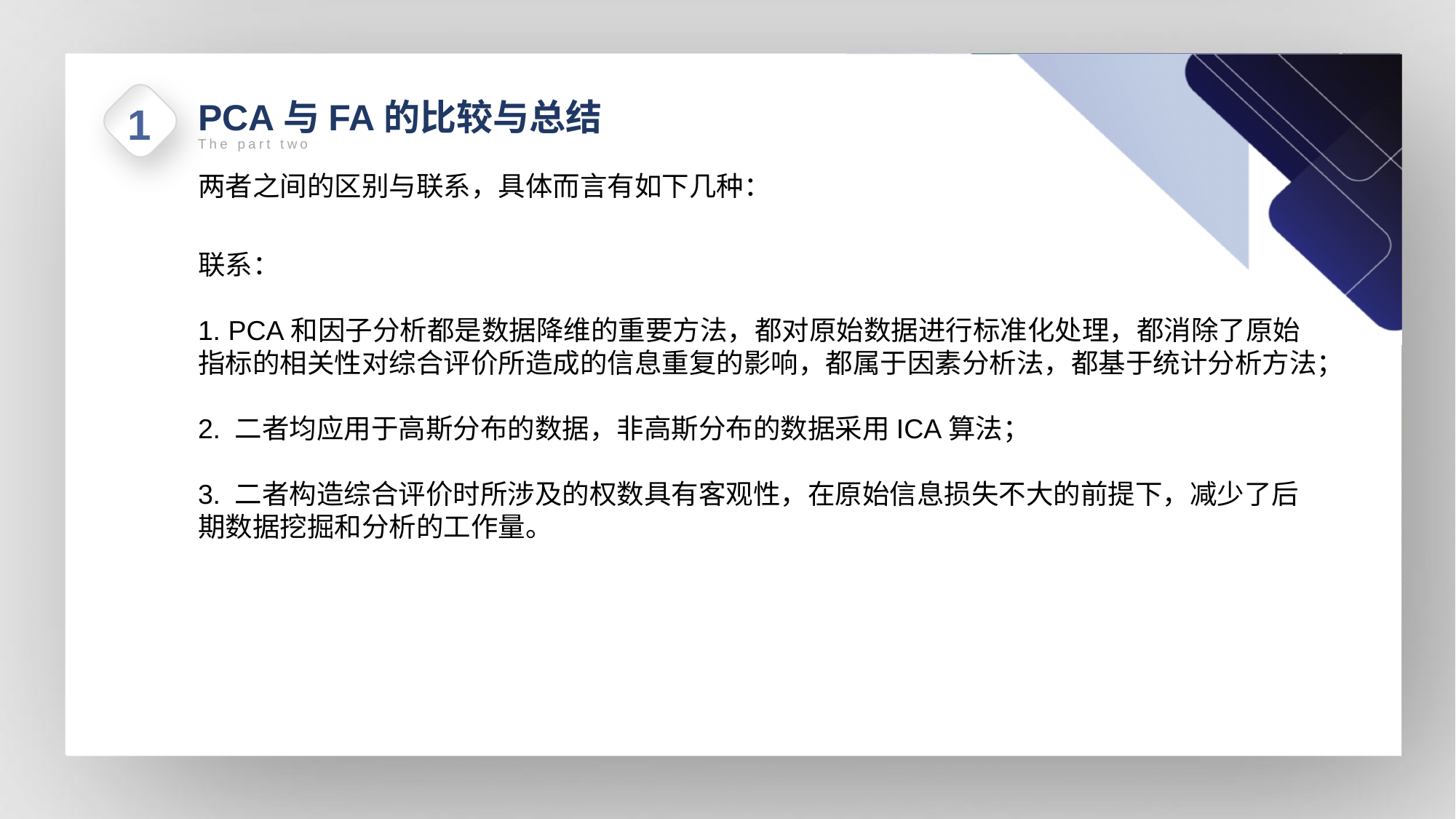

PCA与FA的比较与总结

1
The part two
两者之间的区别与联系，具体而言有如下几种：
联系：

1. PCA和因子分析都是数据降维的重要方法，都对原始数据进行标准化处理，都消除了原始指标的相关性对综合评价所造成的信息重复的影响，都属于因素分析法，都基于统计分析方法；

2. 二者均应用于高斯分布的数据，非高斯分布的数据采用ICA算法；

3. 二者构造综合评价时所涉及的权数具有客观性，在原始信息损失不大的前提下，减少了后期数据挖掘和分析的工作量。